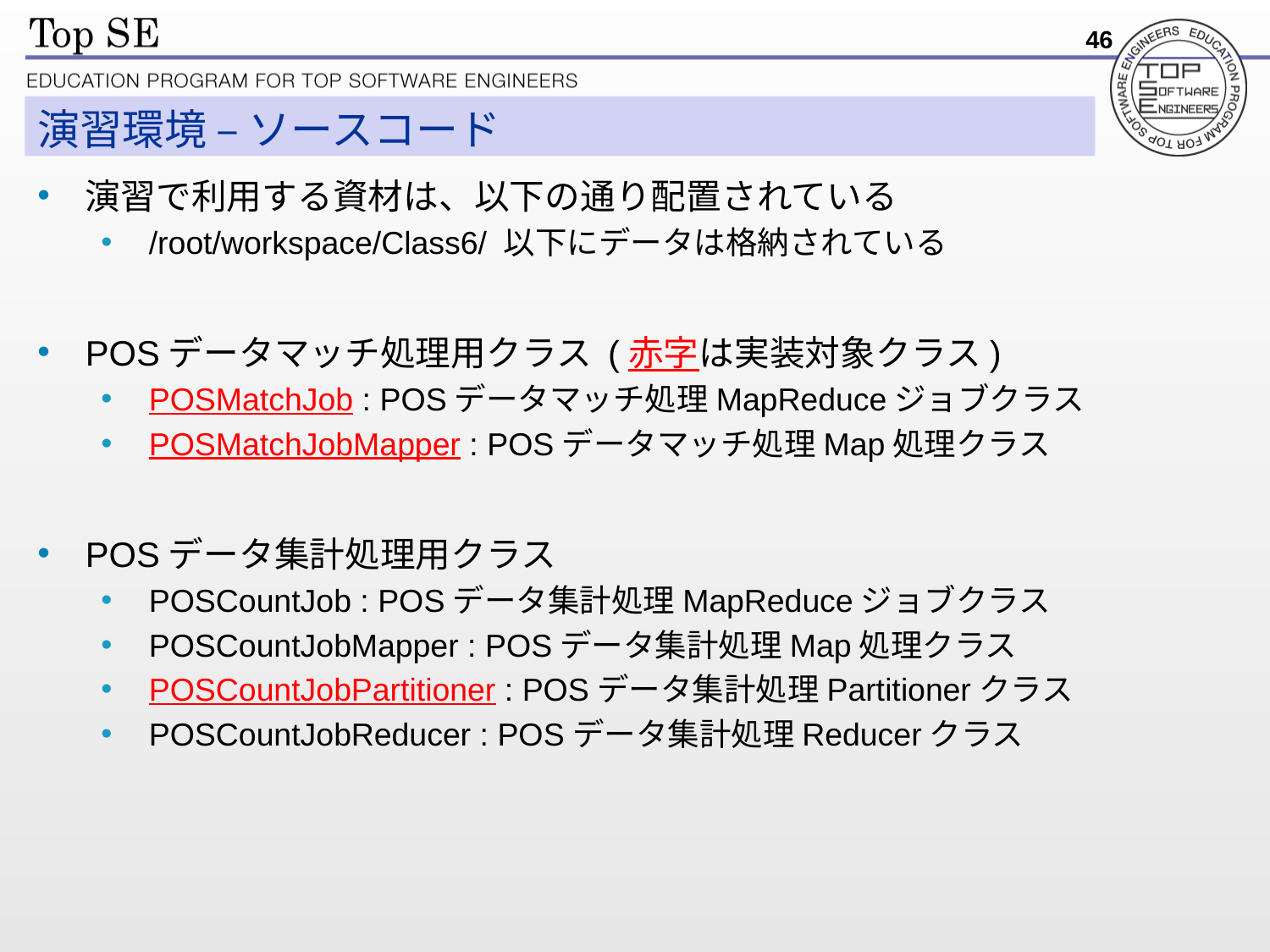

46
# 演習環境 – ソースコード
演習で利用する資材は、以下の通り配置されている
/root/workspace/Class6/ 以下にデータは格納されている

POSデータマッチ処理用クラス (赤字は実装対象クラス)
POSMatchJob : POSデータマッチ処理MapReduceジョブクラス
POSMatchJobMapper : POSデータマッチ処理Map処理クラス

POSデータ集計処理用クラス
POSCountJob : POSデータ集計処理MapReduceジョブクラス
POSCountJobMapper : POSデータ集計処理Map処理クラス
POSCountJobPartitioner : POSデータ集計処理Partitionerクラス
POSCountJobReducer : POSデータ集計処理Reducerクラス